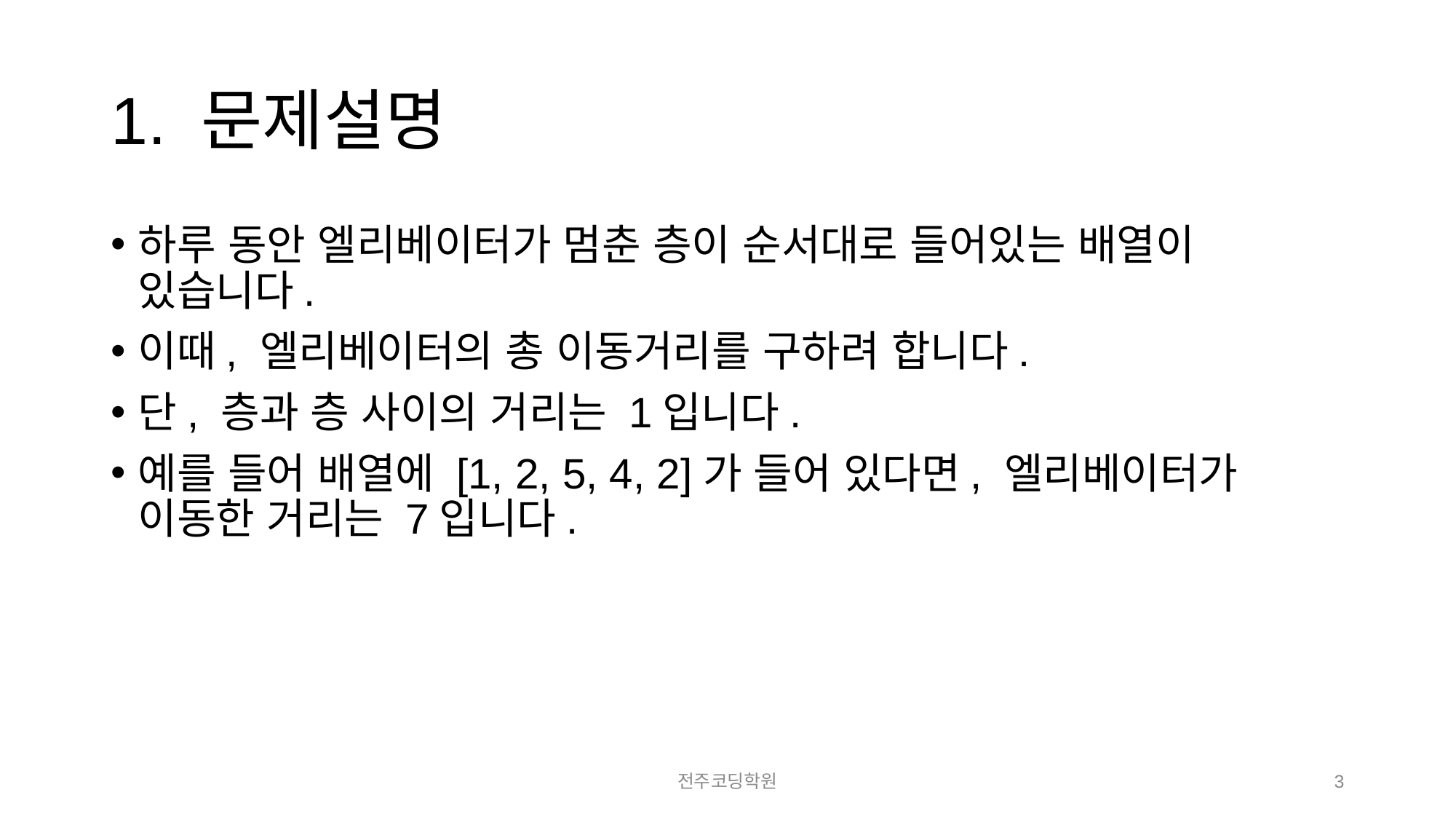

# 1. 문제설명
하루 동안 엘리베이터가 멈춘 층이 순서대로 들어있는 배열이 있습니다.
이때, 엘리베이터의 총 이동거리를 구하려 합니다.
단, 층과 층 사이의 거리는 1입니다.
예를 들어 배열에 [1, 2, 5, 4, 2]가 들어 있다면, 엘리베이터가 이동한 거리는 7입니다.
전주코딩학원
3